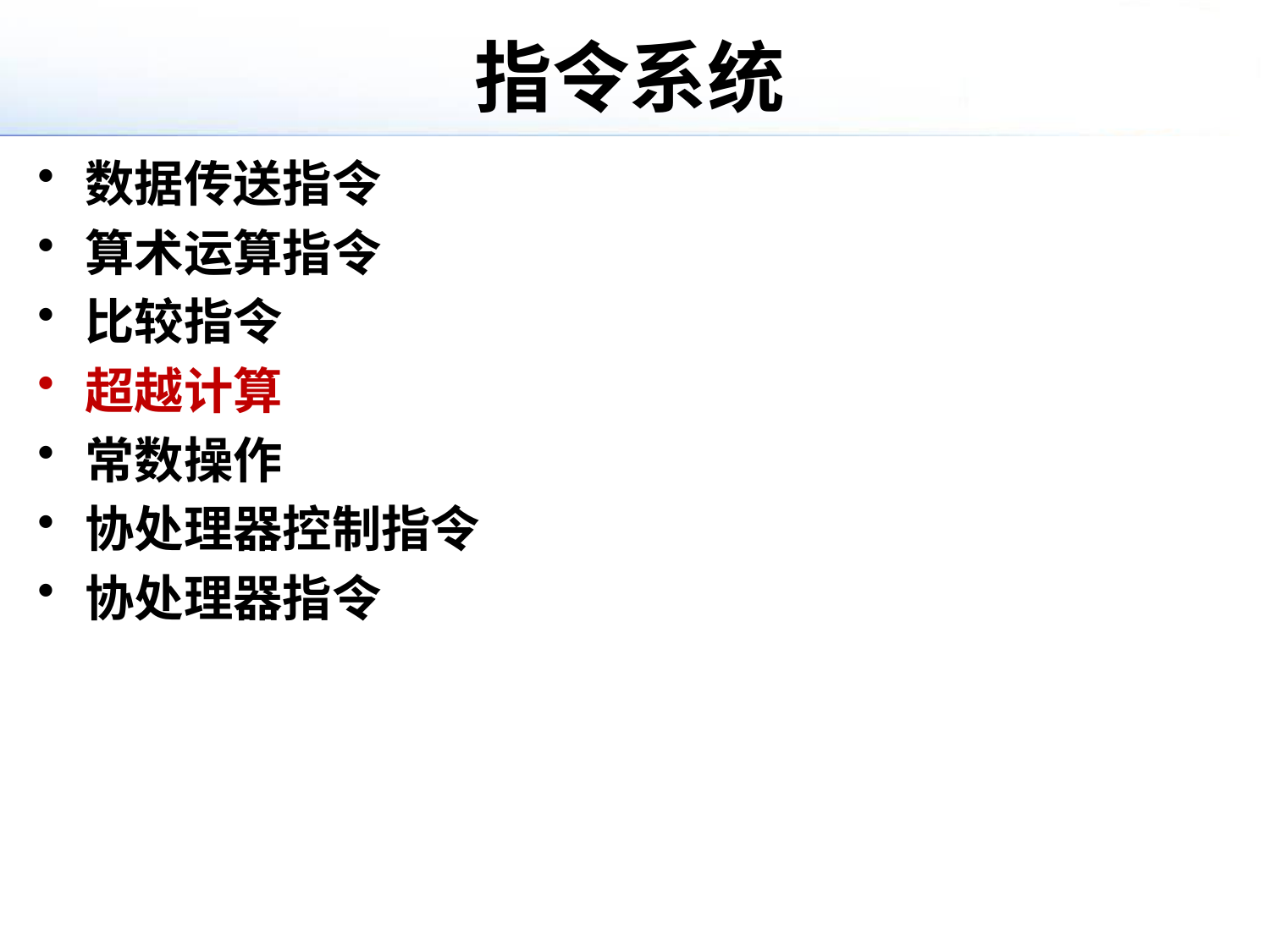

# 指令系统
数据传送指令
算术运算指令
比较指令
超越计算
常数操作
协处理器控制指令
协处理器指令